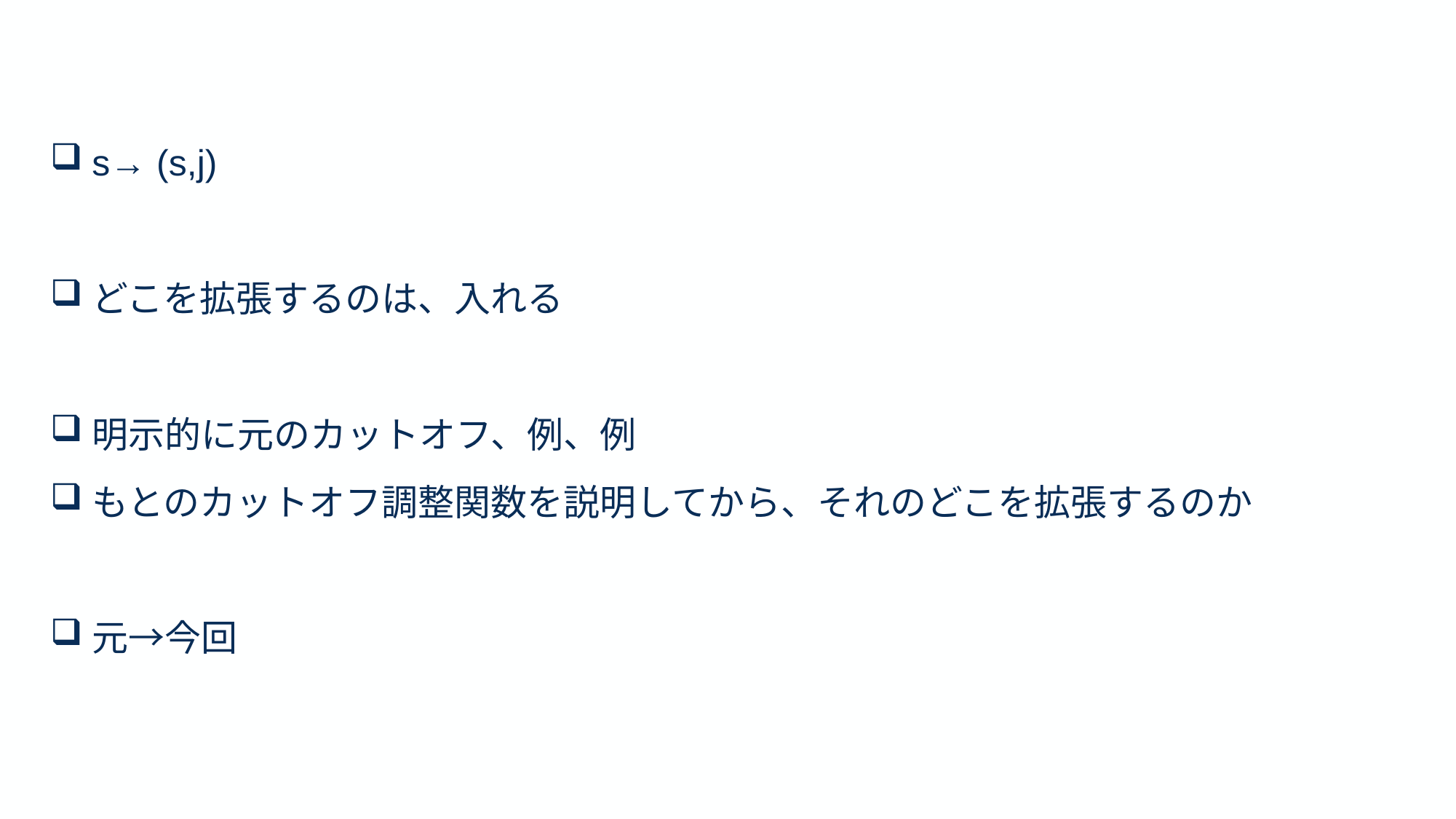

#
73
s→ (s,j)

どこを拡張するのは、入れる

明示的に元のカットオフ、例、例
もとのカットオフ調整関数を説明してから、それのどこを拡張するのか

元→今回